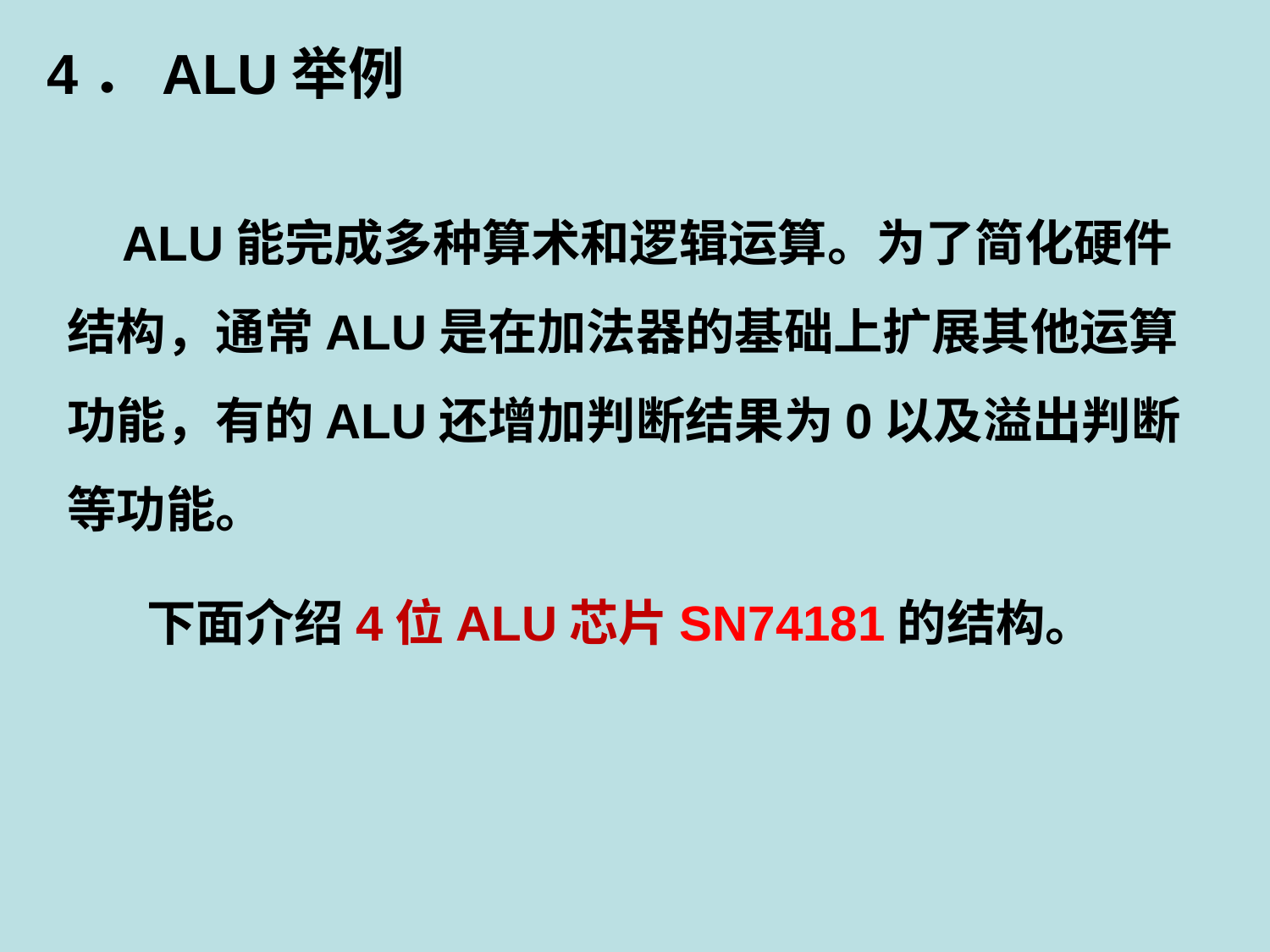

4．ALU举例
    ALU能完成多种算术和逻辑运算。为了简化硬件结构，通常ALU是在加法器的基础上扩展其他运算功能，有的ALU还增加判断结果为0以及溢出判断等功能。
      下面介绍4位ALU芯片SN74181的结构。